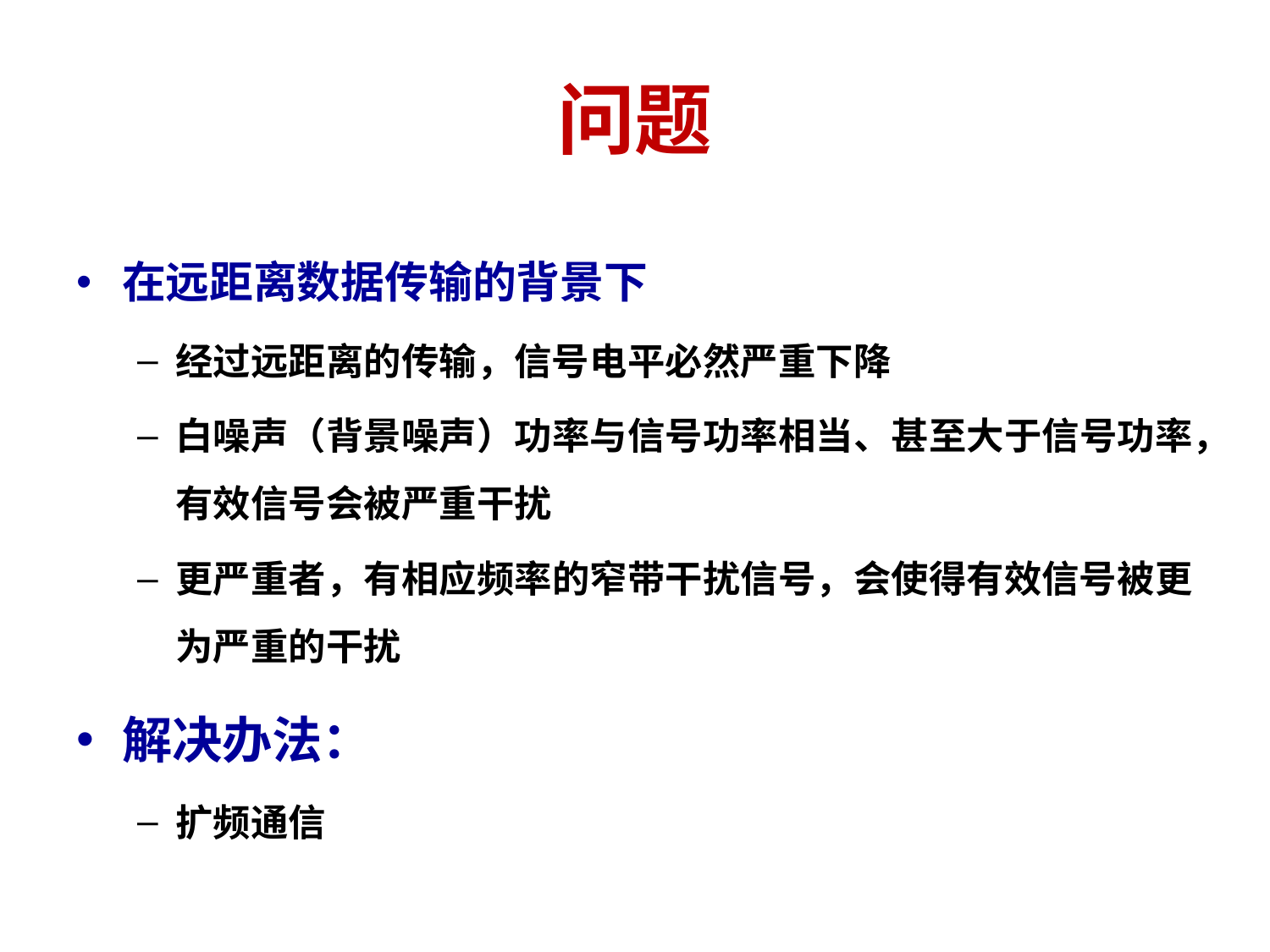

# 问题
在远距离数据传输的背景下
经过远距离的传输，信号电平必然严重下降
白噪声（背景噪声）功率与信号功率相当、甚至大于信号功率，有效信号会被严重干扰
更严重者，有相应频率的窄带干扰信号，会使得有效信号被更为严重的干扰
解决办法：
扩频通信